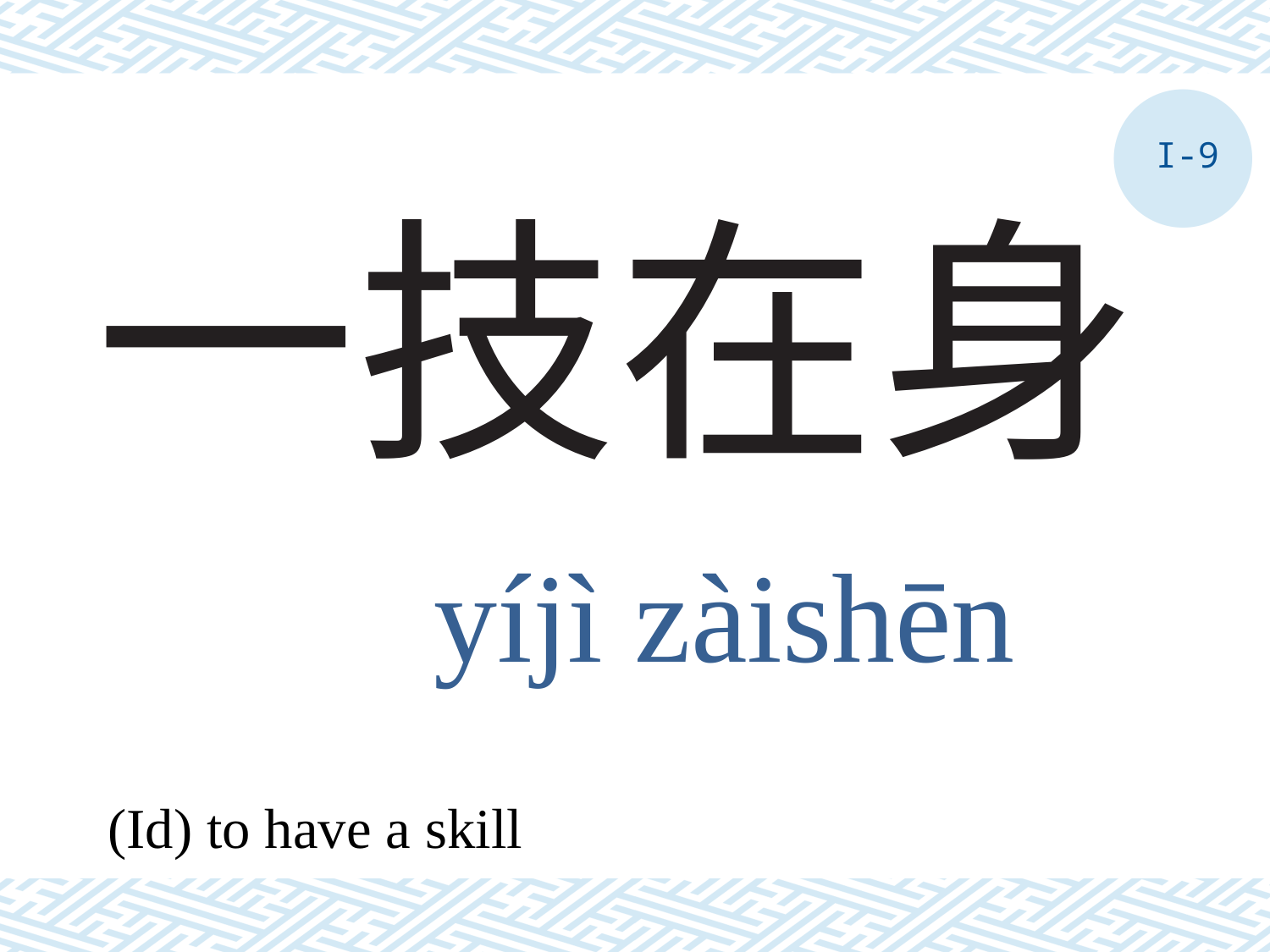

I-9

# 一技在身
yíjì zàishēn
(Id) to have a skill